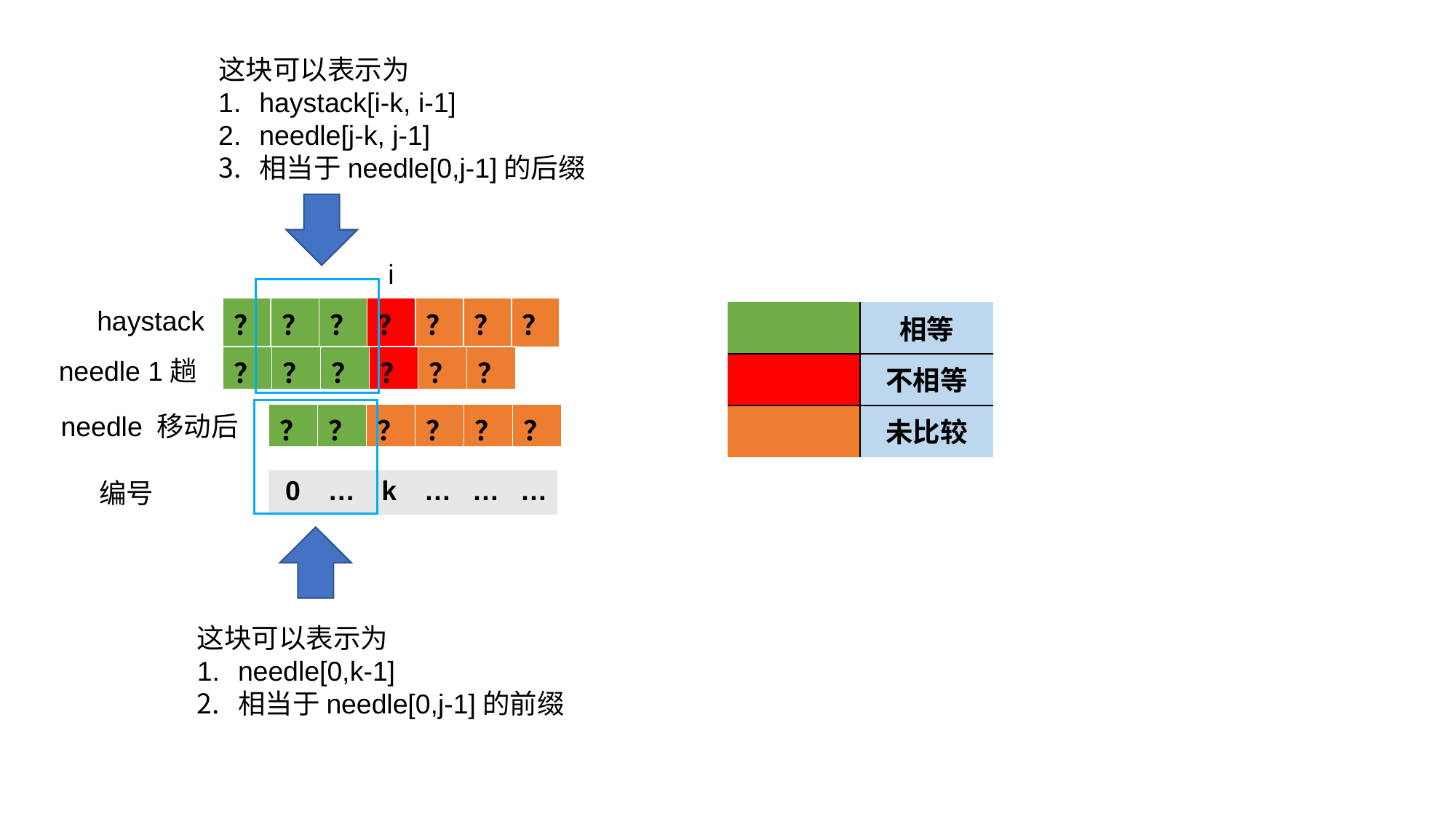

这块可以表示为
haystack[i-k, i-1]
needle[j-k, j-1]
相当于needle[0,j-1]的后缀

i

| ？ | ？ | ？ | ？ | ？ | ？ | ？ |
| --- | --- | --- | --- | --- | --- | --- |
haystack
|  | 相等 |
| --- | --- |
|  | 不相等 |
|  | 未比较 |
| ？ | ？ | ？ | ？ | ？ | ？ |
| --- | --- | --- | --- | --- | --- |
needle 1趟

needle 移动后
| ？ | ？ | ？ | ？ | ？ | ？ |
| --- | --- | --- | --- | --- | --- |
| 0 | … | k | … | … | … |
| --- | --- | --- | --- | --- | --- |
编号

这块可以表示为
needle[0,k-1]
相当于needle[0,j-1]的前缀